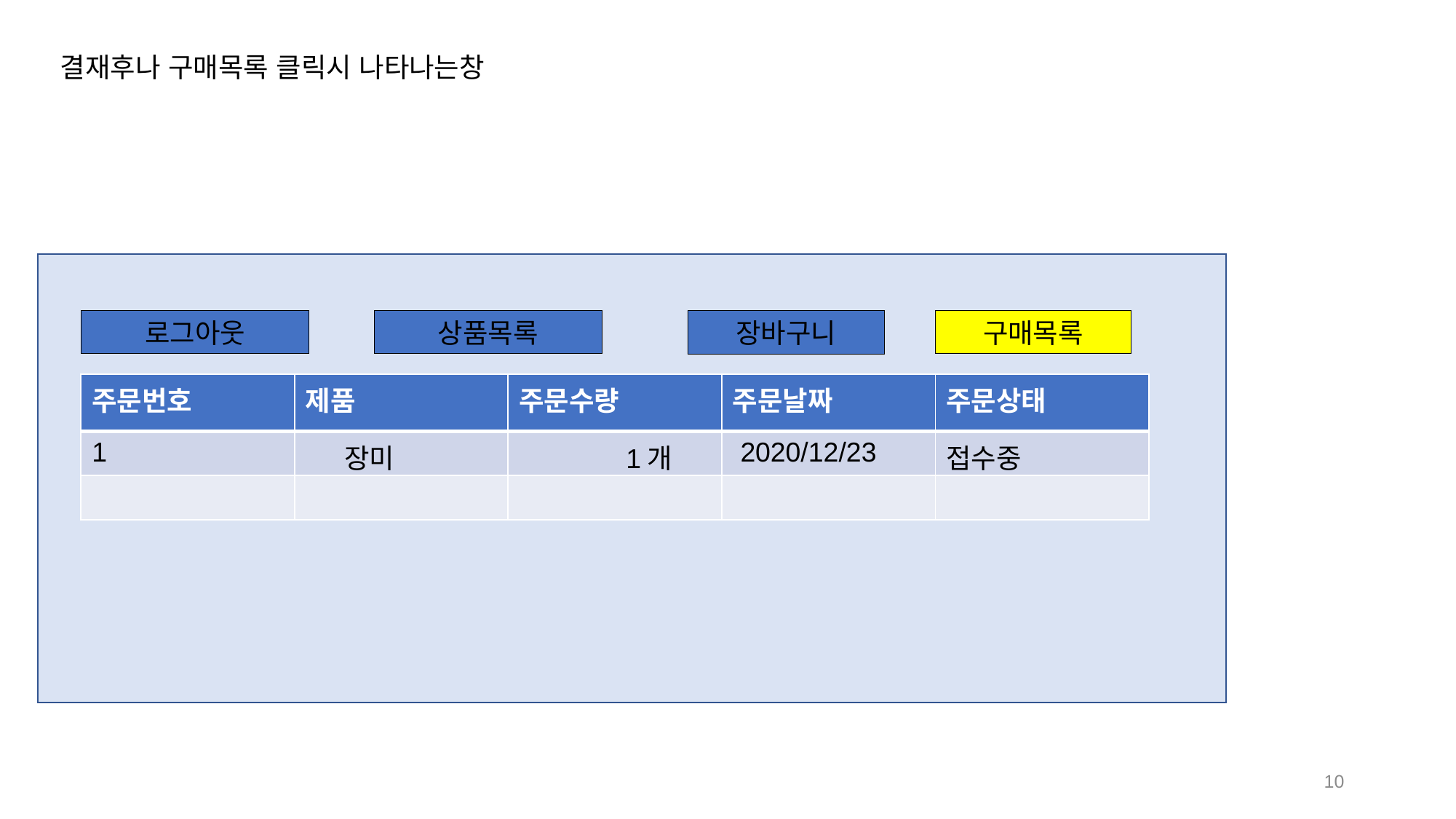

결재후나 구매목록 클릭시 나타나는창

로그아웃
상품목록
구매목록
장바구니
| 주문번호 | 제품 | 주문수량 | 주문날짜 | 주문상태 |
| --- | --- | --- | --- | --- |
| 1 | 장미 | 1개 | 2020/12/23 | 접수중 |
|  |  |  |  |  |
10